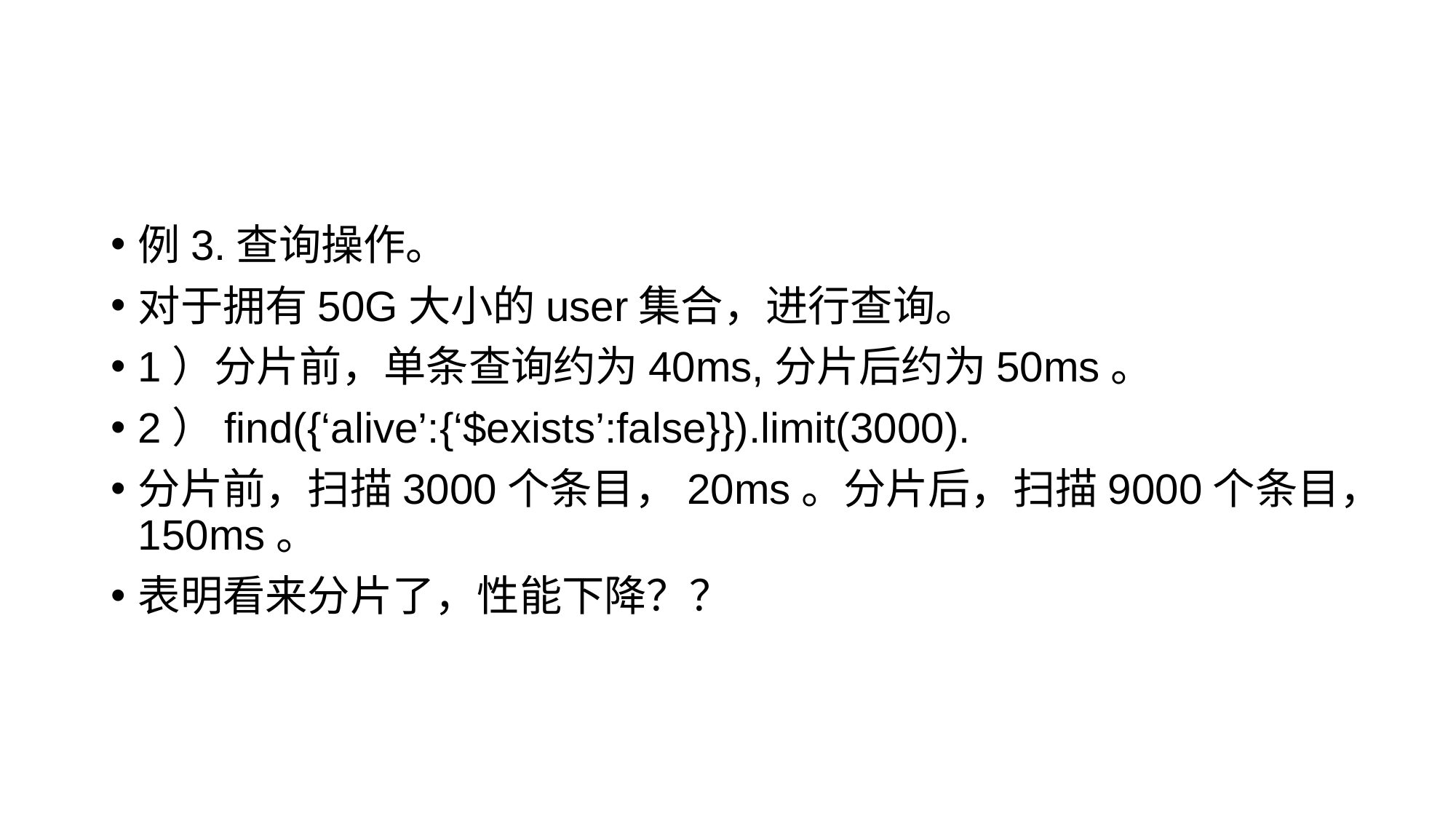

#
例3.查询操作。
对于拥有50G大小的user集合，进行查询。
1）分片前，单条查询约为40ms,分片后约为50ms。
2）find({‘alive’:{‘$exists’:false}}).limit(3000).
分片前，扫描3000个条目，20ms。分片后，扫描9000个条目，150ms。
表明看来分片了，性能下降？？